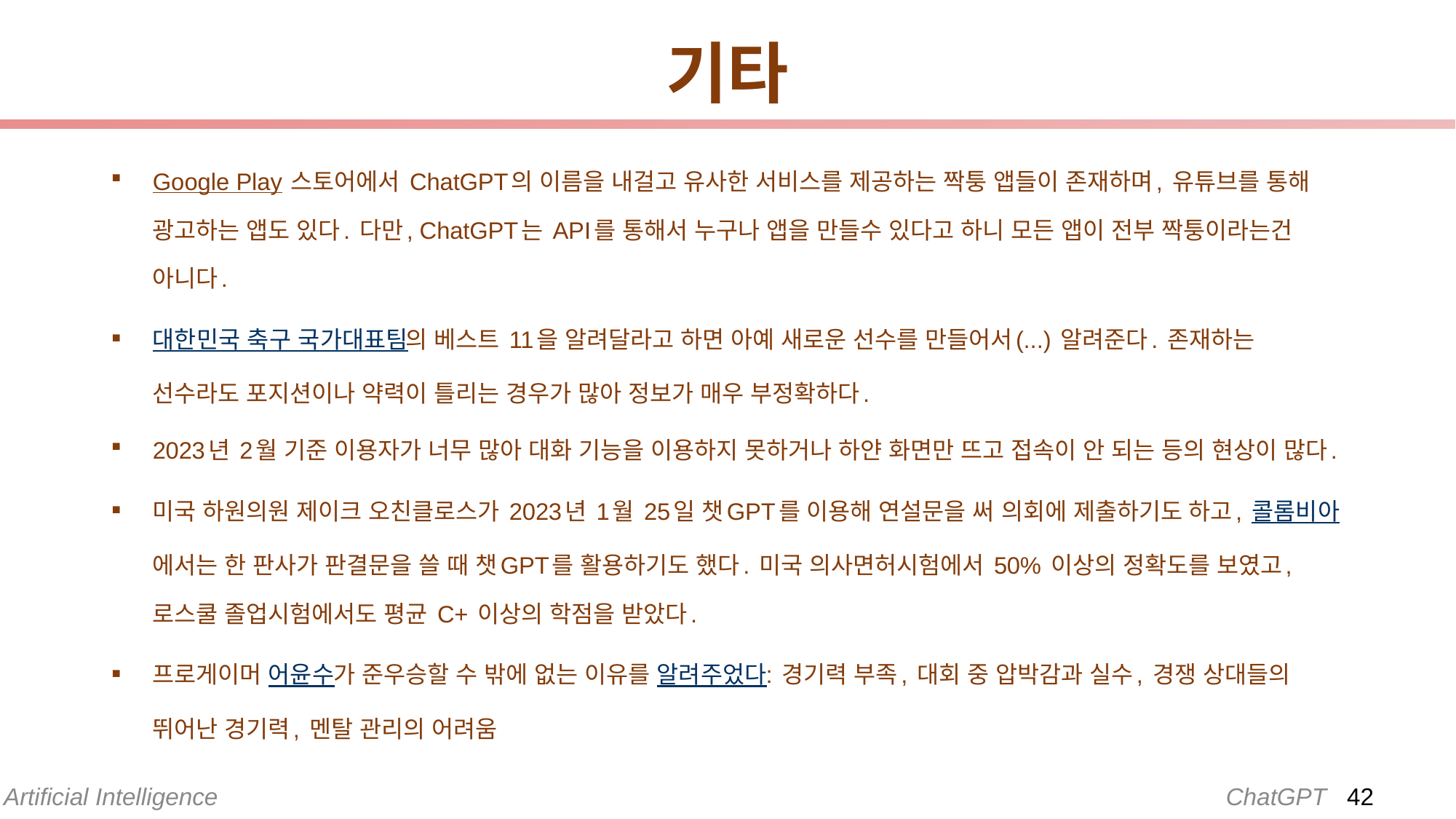

# 기타
Google Play 스토어에서 ChatGPT의 이름을 내걸고 유사한 서비스를 제공하는 짝퉁 앱들이 존재하며, 유튜브를 통해 광고하는 앱도 있다. 다만, ChatGPT는 API를 통해서 누구나 앱을 만들수 있다고 하니 모든 앱이 전부 짝퉁이라는건 아니다.
대한민국 축구 국가대표팀의 베스트 11을 알려달라고 하면 아예 새로운 선수를 만들어서(...) 알려준다. 존재하는 선수라도 포지션이나 약력이 틀리는 경우가 많아 정보가 매우 부정확하다.
2023년 2월 기준 이용자가 너무 많아 대화 기능을 이용하지 못하거나 하얀 화면만 뜨고 접속이 안 되는 등의 현상이 많다.
미국 하원의원 제이크 오친클로스가 2023년 1월 25일 챗GPT를 이용해 연설문을 써 의회에 제출하기도 하고, 콜롬비아에서는 한 판사가 판결문을 쓸 때 챗GPT를 활용하기도 했다. 미국 의사면허시험에서 50% 이상의 정확도를 보였고, 로스쿨 졸업시험에서도 평균 C+ 이상의 학점을 받았다.
프로게이머 어윤수가 준우승할 수 밖에 없는 이유를 알려주었다: 경기력 부족, 대회 중 압박감과 실수, 경쟁 상대들의 뛰어난 경기력, 멘탈 관리의 어려움